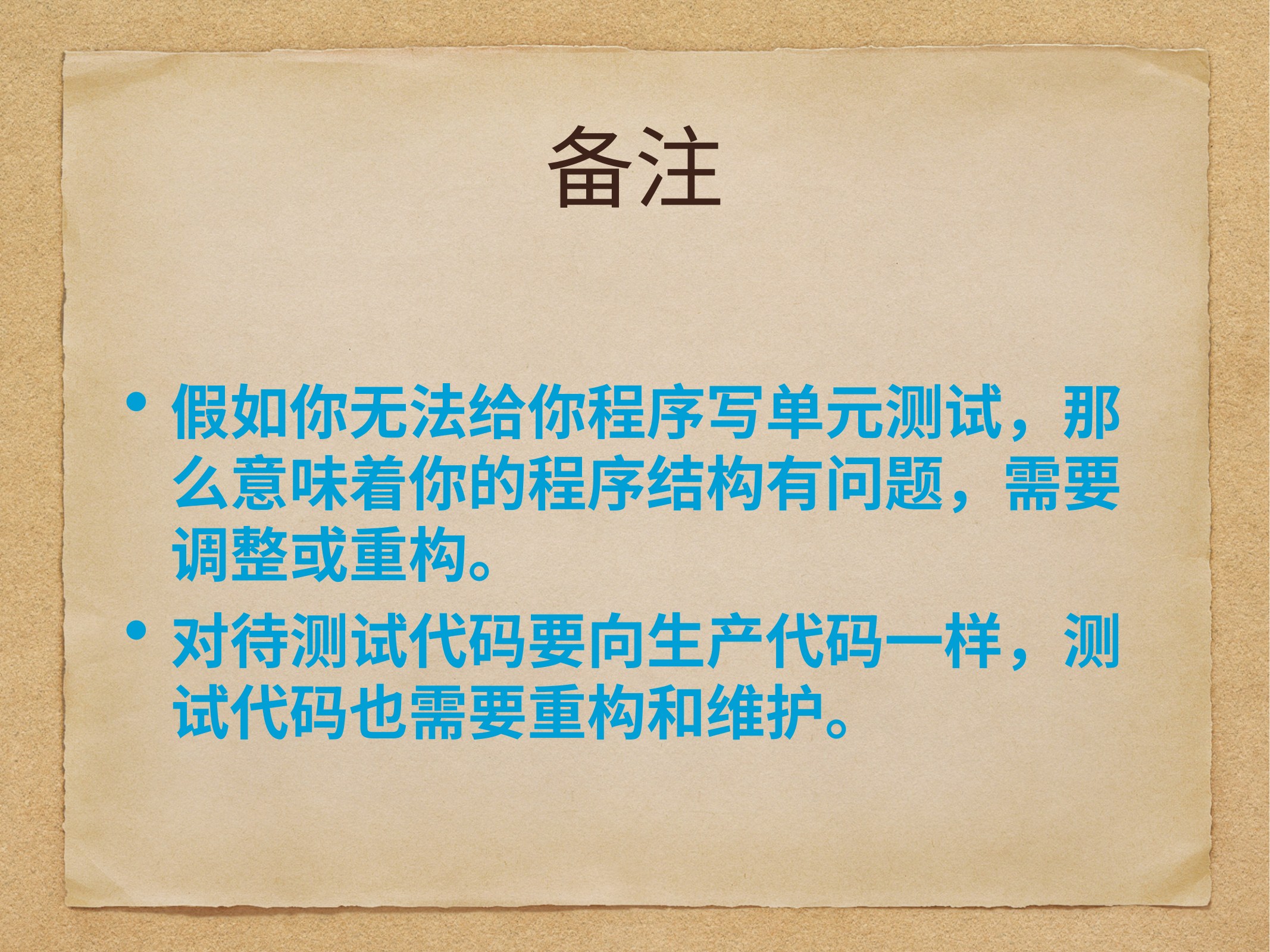

# 备注
假如你无法给你程序写单元测试，那么意味着你的程序结构有问题，需要调整或重构。
对待测试代码要向生产代码一样，测试代码也需要重构和维护。